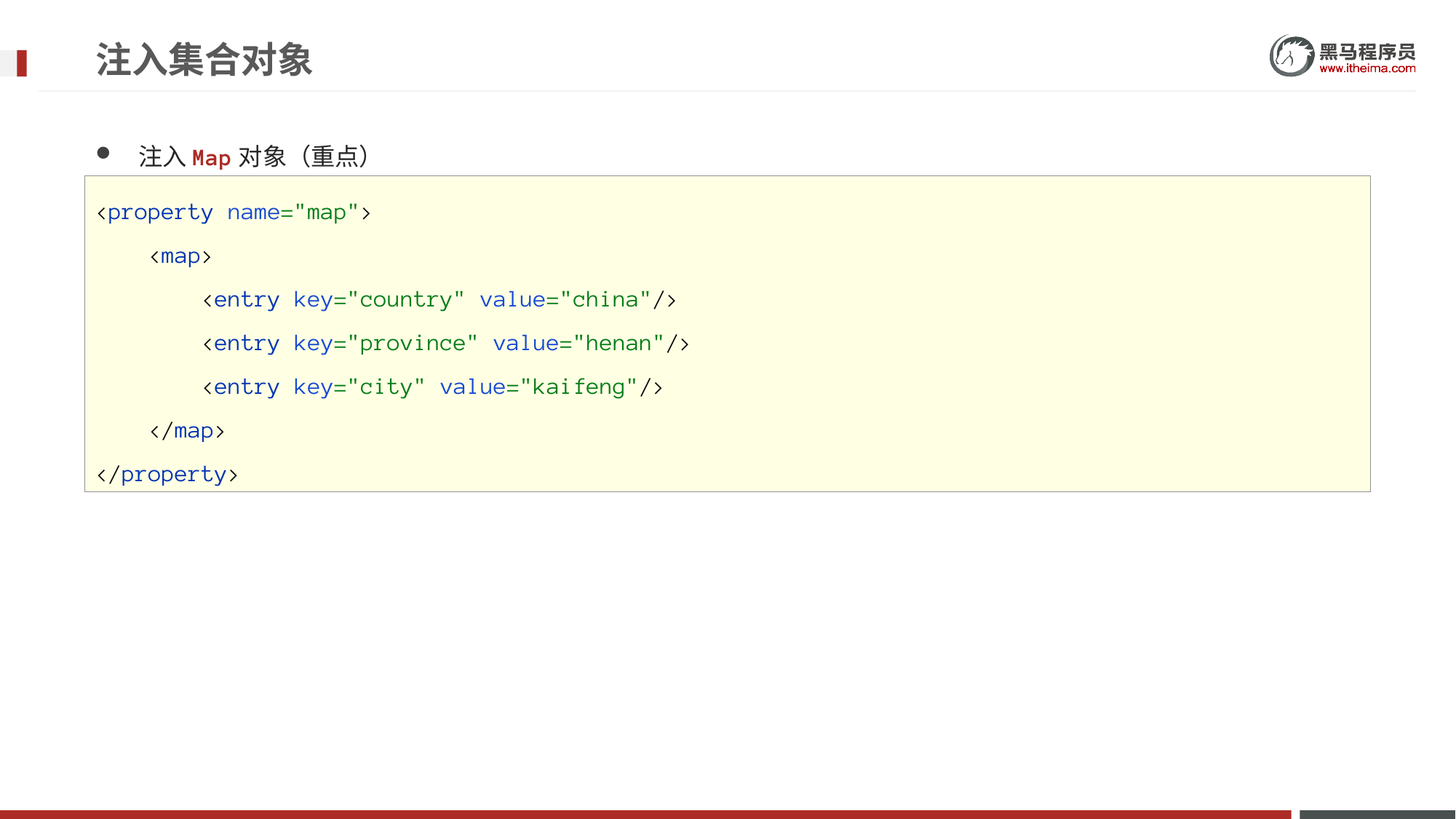

注入集合对象
注入Map对象（重点）
<property name="map">
    <map>
        <entry key="country" value="china"/>
        <entry key="province" value="henan"/>
        <entry key="city" value="kaifeng"/>
    </map>
</property>